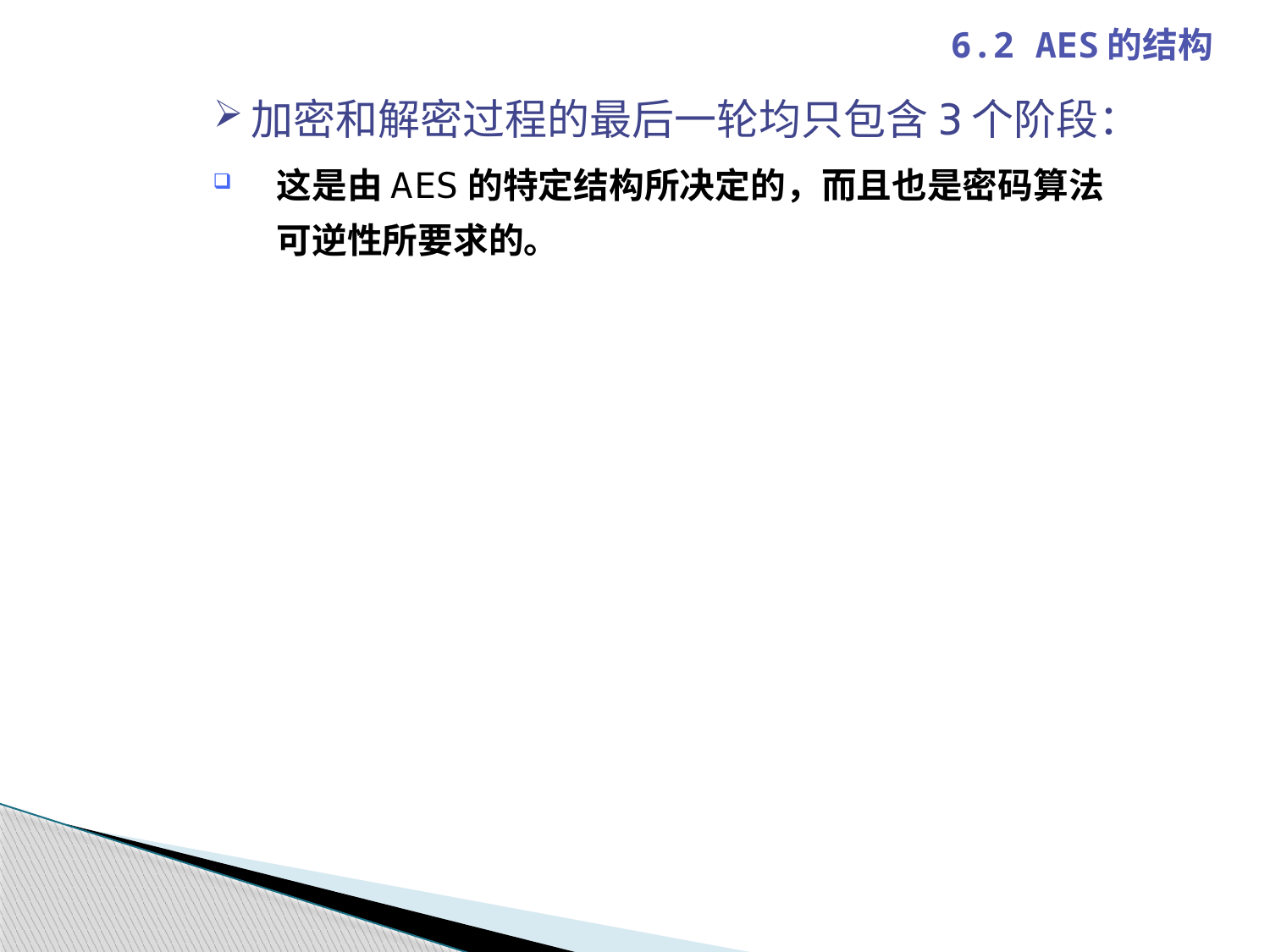

6.2 AES的结构
加密和解密过程的最后一轮均只包含3个阶段：
这是由AES的特定结构所决定的，而且也是密码算法可逆性所要求的。